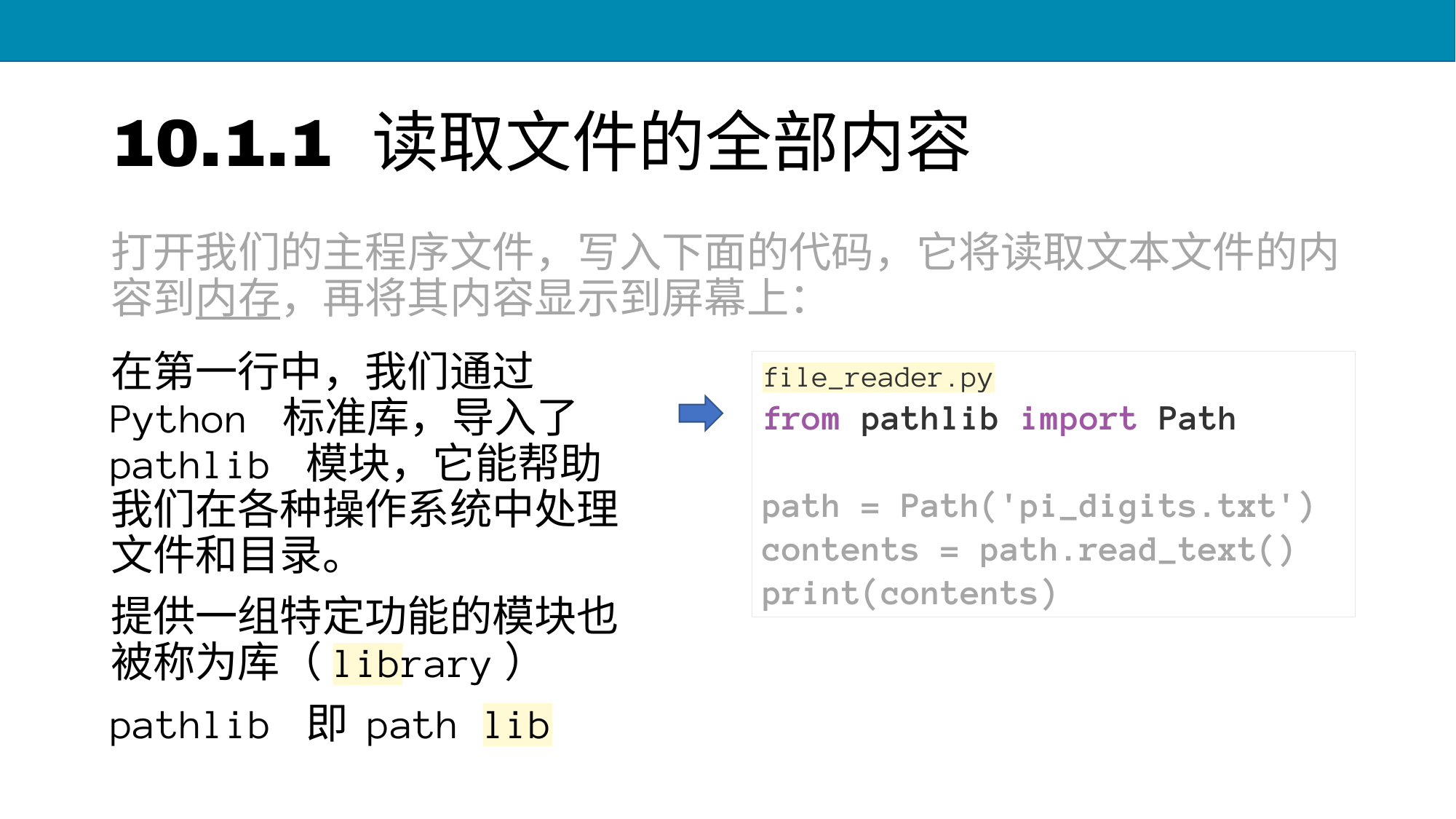

# 10.1.1 读取文件的全部内容
打开我们的主程序文件，写入下面的代码，它将读取文本文件的内容到内存，再将其内容显示到屏幕上：
在第一行中，我们通过 Python 标准库，导入了 pathlib 模块，它能帮助我们在各种操作系统中处理文件和目录。
提供一组特定功能的模块也被称为库（library）
pathlib 即 path lib
file_reader.py
from pathlib import Path
path = Path('pi_digits.txt')
contents = path.read_text()
print(contents)